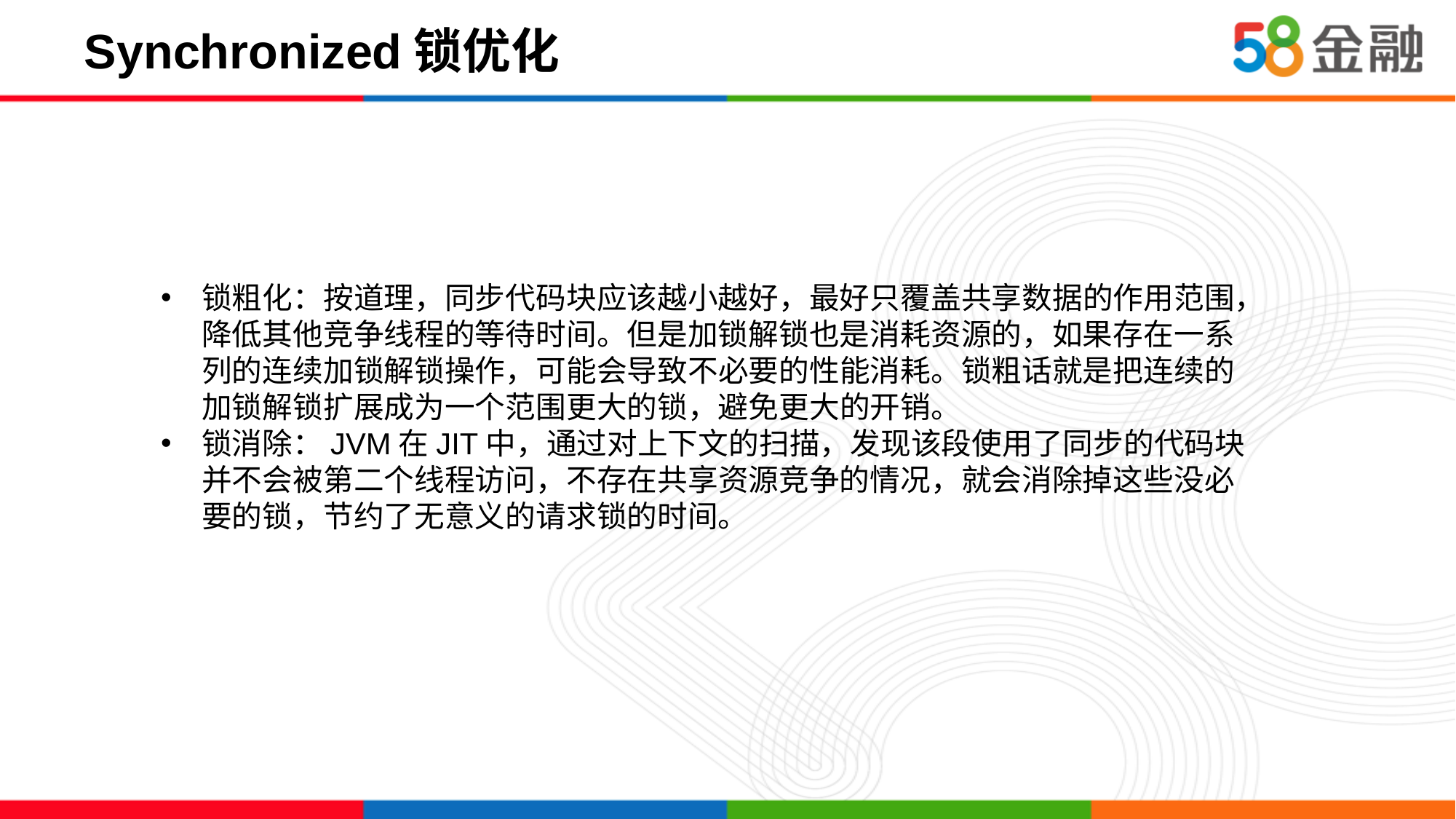

# Synchronized锁优化
锁粗化：按道理，同步代码块应该越小越好，最好只覆盖共享数据的作用范围，降低其他竞争线程的等待时间。但是加锁解锁也是消耗资源的，如果存在一系列的连续加锁解锁操作，可能会导致不必要的性能消耗。锁粗话就是把连续的加锁解锁扩展成为一个范围更大的锁，避免更大的开销。
锁消除：JVM在JIT中，通过对上下文的扫描，发现该段使用了同步的代码块并不会被第二个线程访问，不存在共享资源竞争的情况，就会消除掉这些没必要的锁，节约了无意义的请求锁的时间。